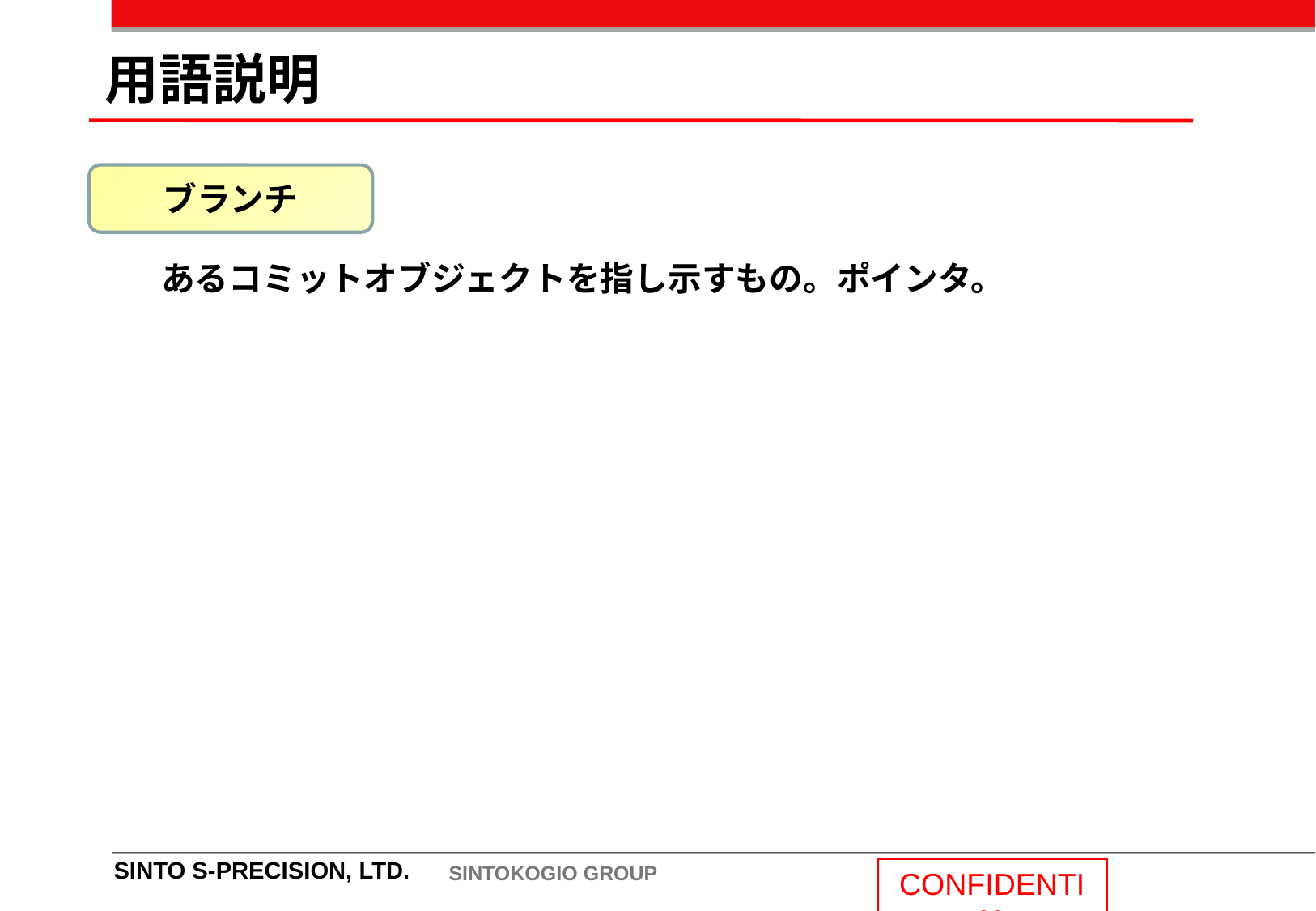

用語説明

ブランチ
あるコミットオブジェクトを指し示すもの。ポインタ。
SINTO S-PRECISION, LTD.
SINTOKOGIO GROUP
CONFIDENTIAL